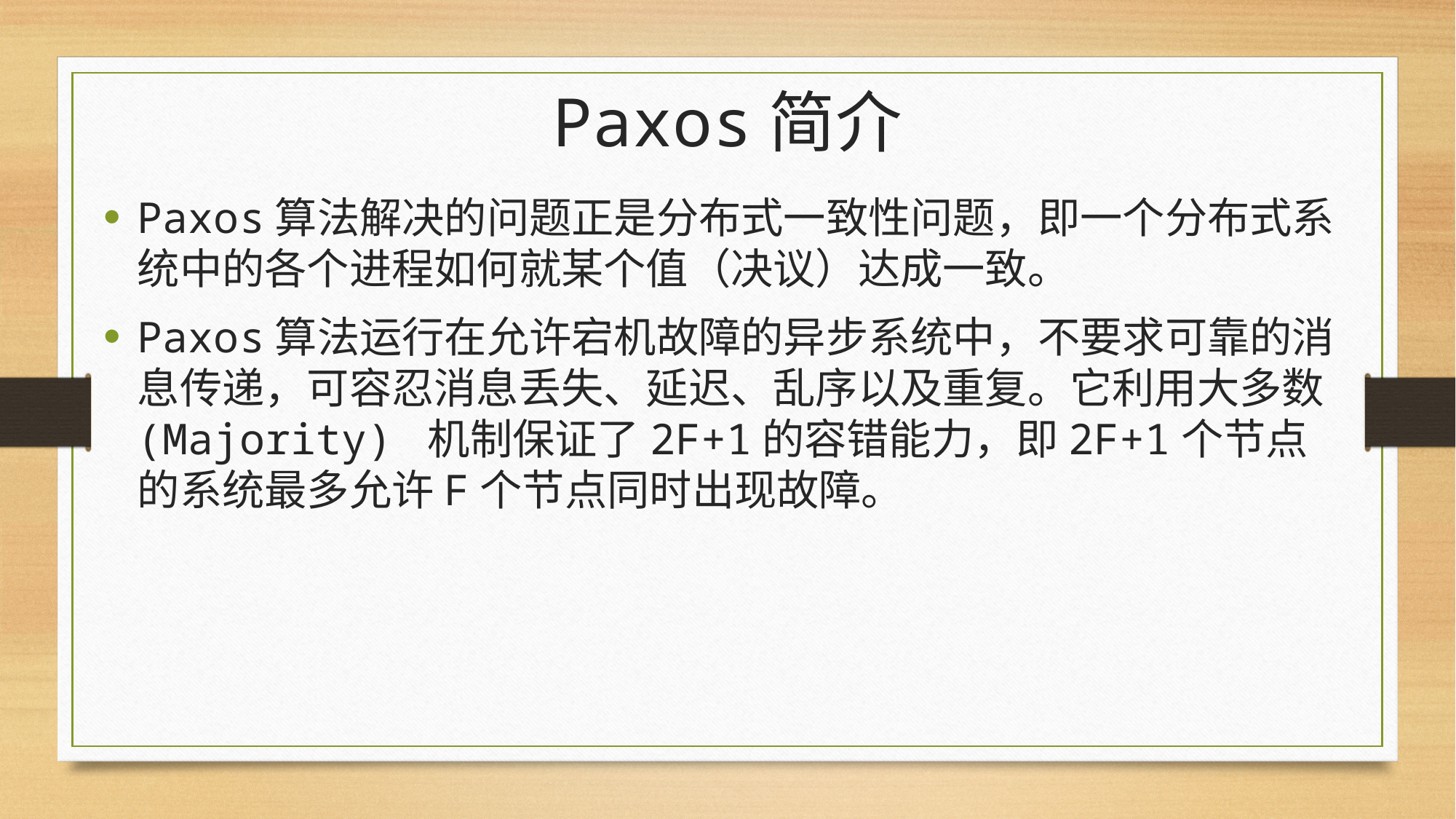

# Paxos简介
Paxos算法解决的问题正是分布式一致性问题，即一个分布式系统中的各个进程如何就某个值（决议）达成一致。
Paxos算法运行在允许宕机故障的异步系统中，不要求可靠的消息传递，可容忍消息丢失、延迟、乱序以及重复。它利用大多数 (Majority) 机制保证了2F+1的容错能力，即2F+1个节点的系统最多允许F个节点同时出现故障。